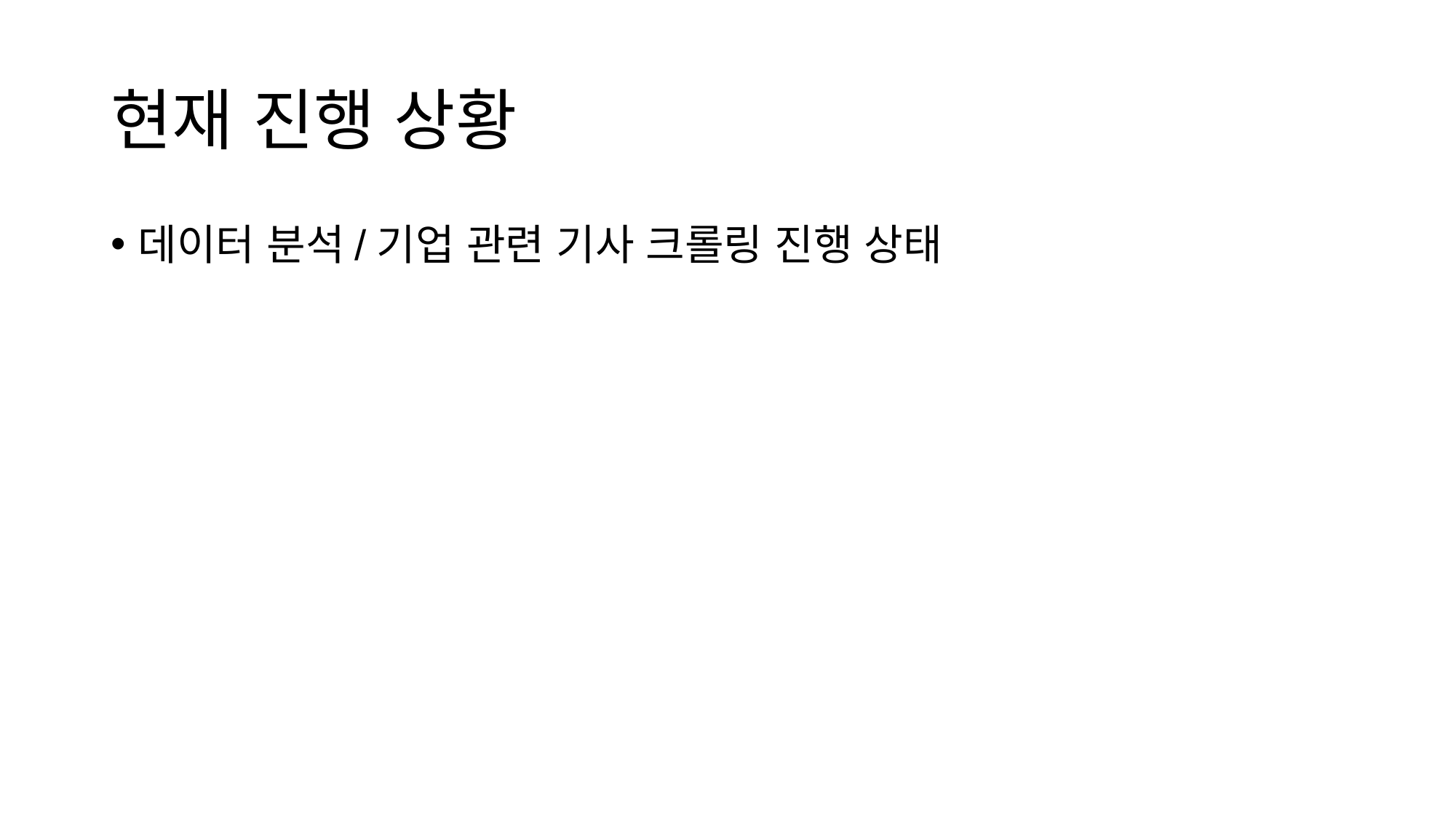

# 현재 진행 상황
데이터 분석/기업 관련 기사 크롤링 진행 상태